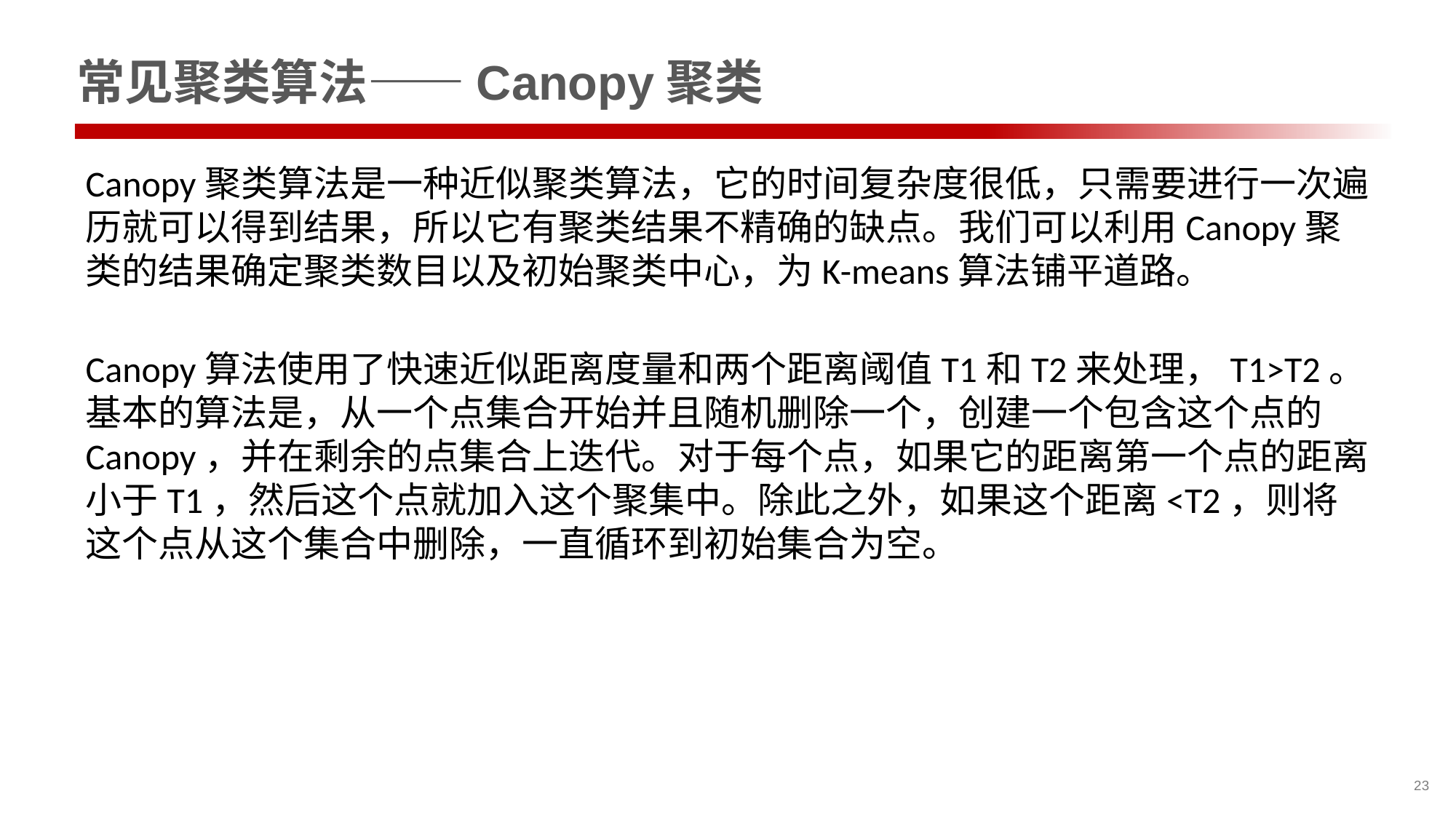

# 常见聚类算法——Canopy聚类

Canopy聚类算法是一种近似聚类算法，它的时间复杂度很低，只需要进行一次遍历就可以得到结果，所以它有聚类结果不精确的缺点。我们可以利用Canopy聚类的结果确定聚类数目以及初始聚类中心，为K-means算法铺平道路。
Canopy算法使用了快速近似距离度量和两个距离阈值T1和T2来处理，T1>T2。基本的算法是，从一个点集合开始并且随机删除一个，创建一个包含这个点的Canopy，并在剩余的点集合上迭代。对于每个点，如果它的距离第一个点的距离小于T1，然后这个点就加入这个聚集中。除此之外，如果这个距离<T2，则将这个点从这个集合中删除，一直循环到初始集合为空。
23